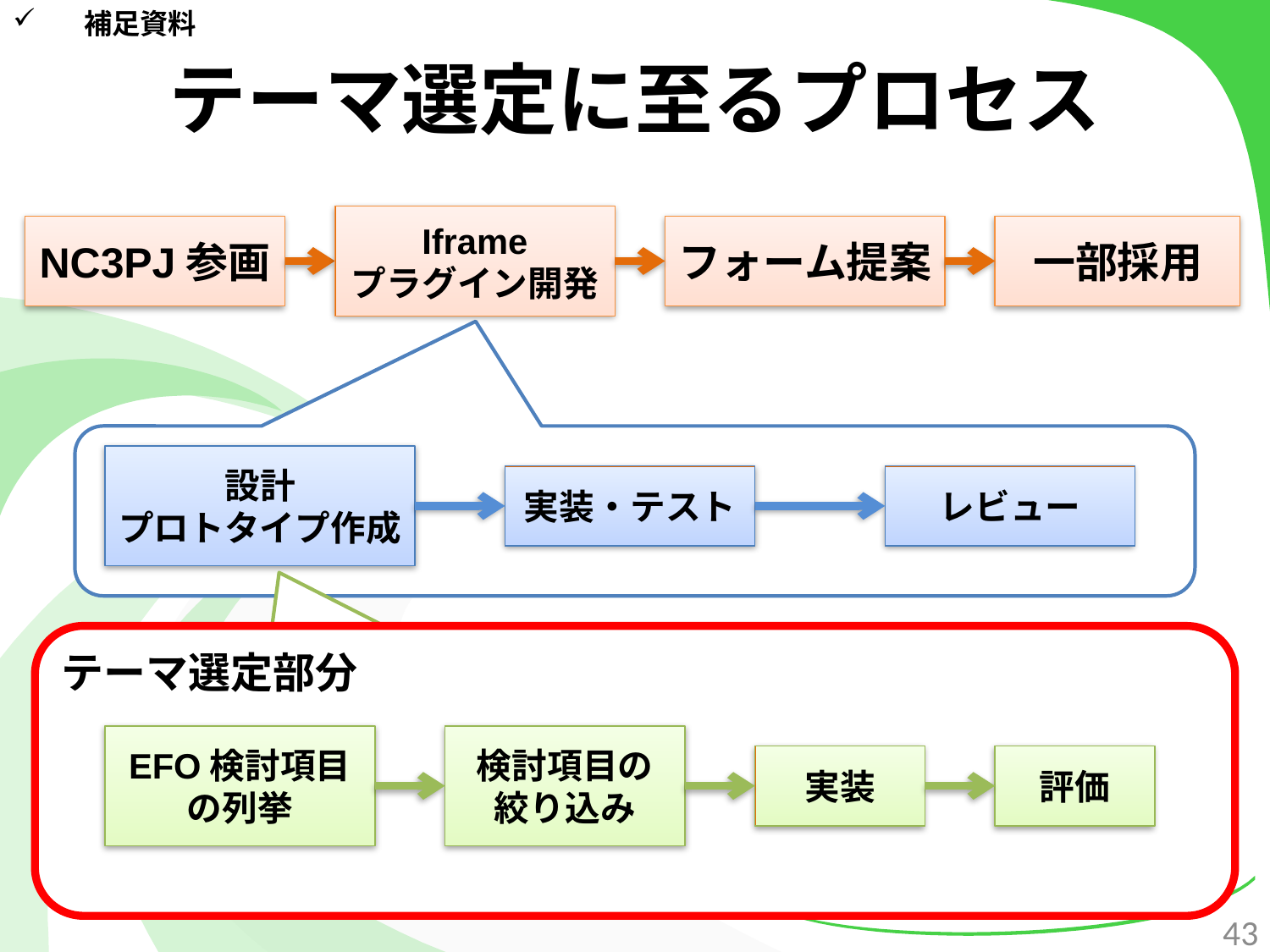

補足資料
# テーマ選定に至るプロセス
Iframe
プラグイン開発
NC3PJ参画
フォーム提案
一部採用

設計
プロトタイプ作成
実装・テスト
レビュー
テーマ選定部分

EFO検討項目
の列挙
検討項目の
絞り込み
実装
評価
43